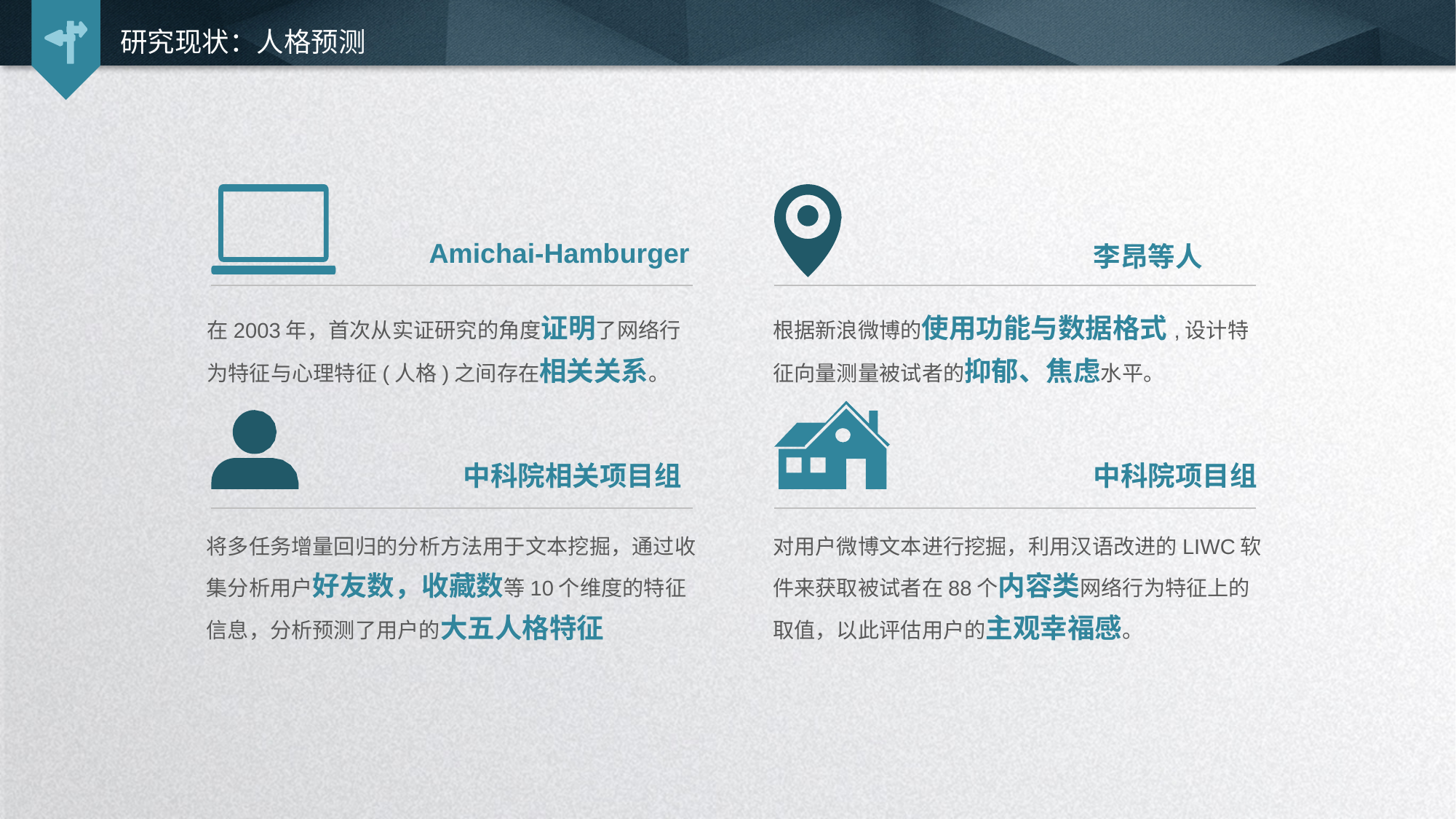

研究现状：人格预测

Amichai-Hamburger
李昂等人
在2003年，首次从实证研究的角度证明了网络行为特征与心理特征(人格)之间存在相关关系。
根据新浪微博的使用功能与数据格式,设计特征向量测量被试者的抑郁、焦虑水平。

中科院相关项目组
中科院项目组
将多任务增量回归的分析方法用于文本挖掘，通过收集分析用户好友数，收藏数等10个维度的特征信息，分析预测了用户的大五人格特征
对用户微博文本进行挖掘，利用汉语改进的LIWC软件来获取被试者在88个内容类网络行为特征上的取值，以此评估用户的主观幸福感。
延时符